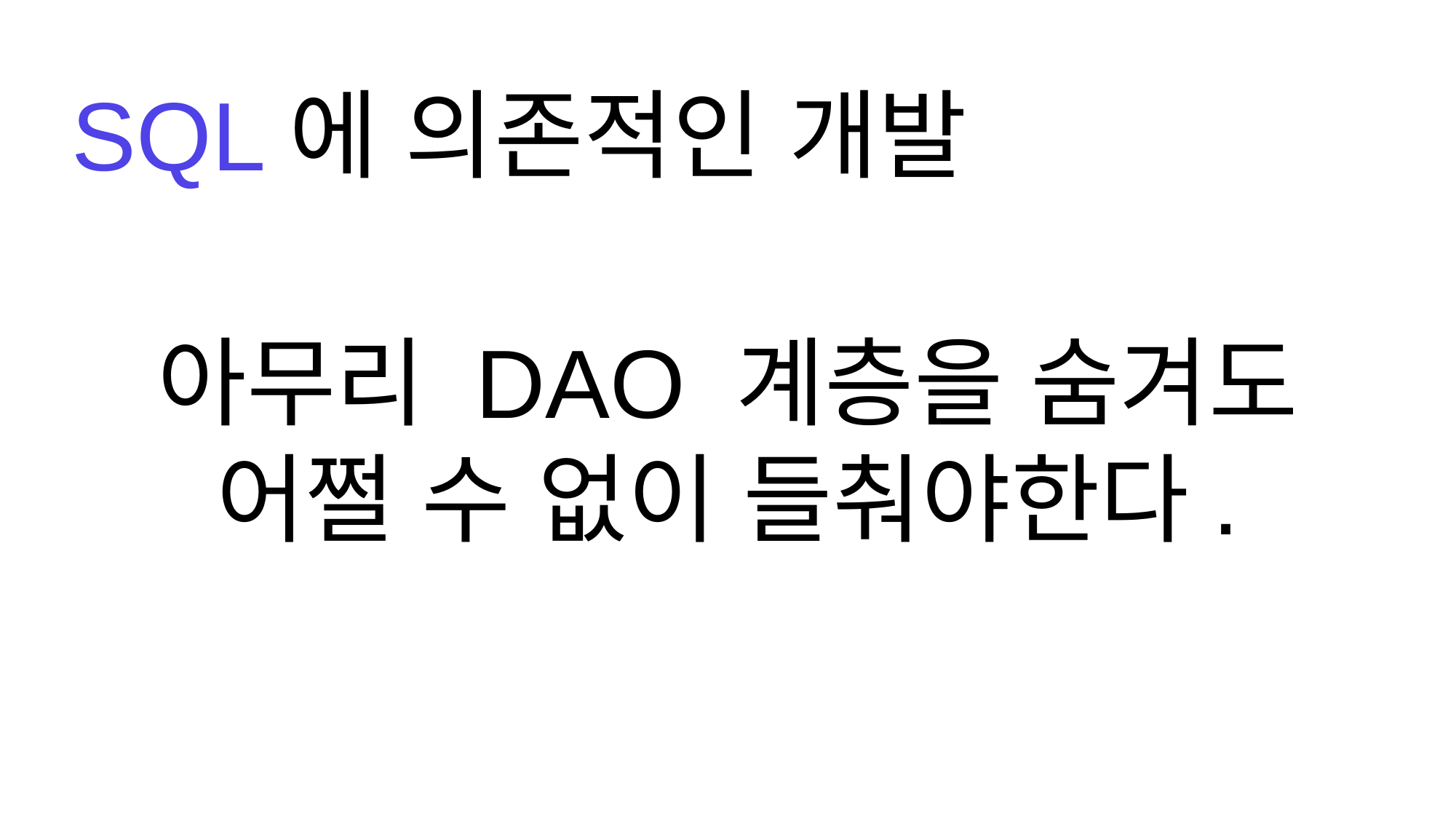

SQL에 의존적인 개발
아무리 DAO 계층을 숨겨도
어쩔 수 없이 들춰야한다.